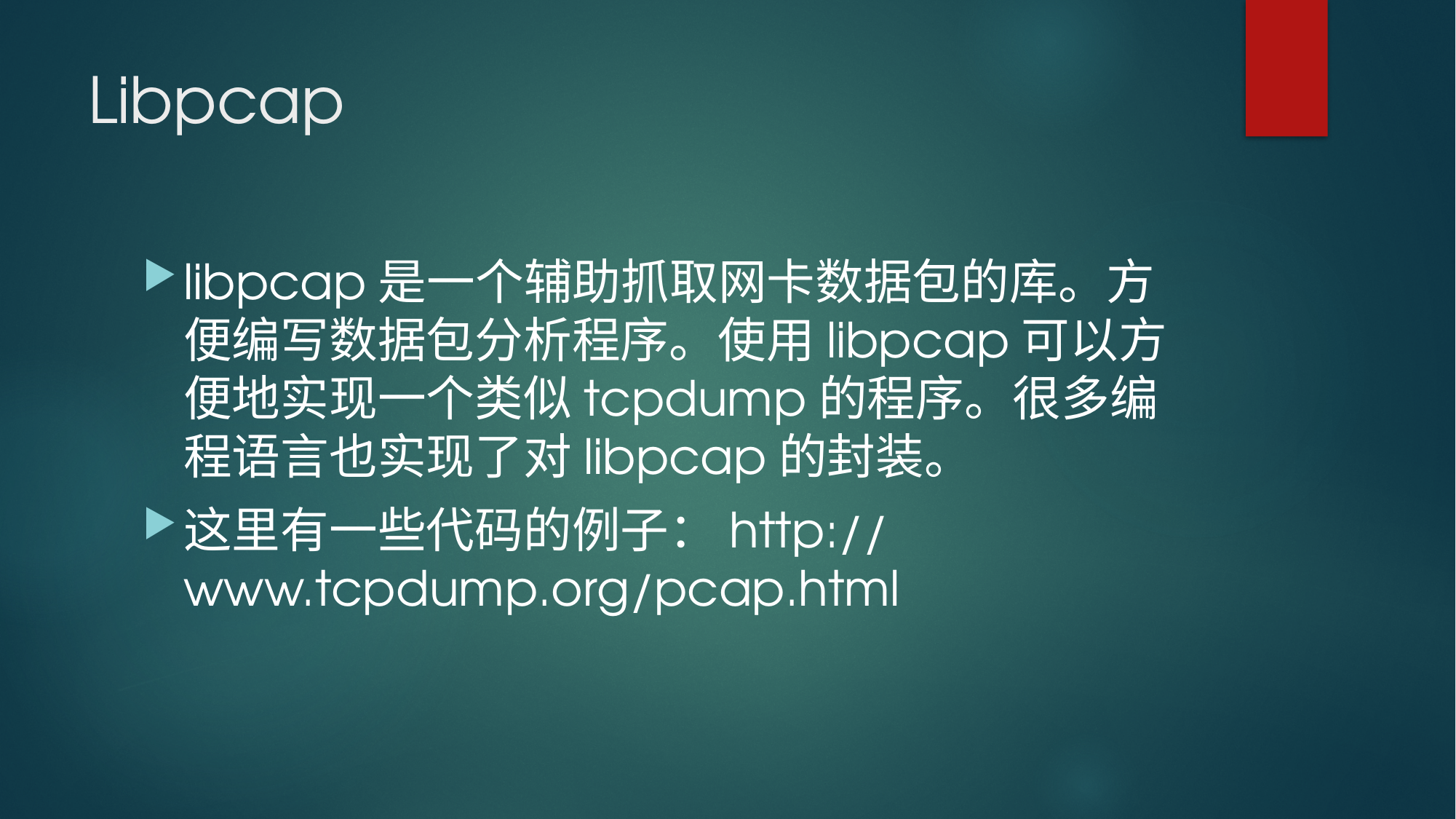

# Libpcap
libpcap是一个辅助抓取网卡数据包的库。方便编写数据包分析程序。使用libpcap可以方便地实现一个类似tcpdump的程序。很多编程语言也实现了对libpcap的封装。
这里有一些代码的例子：http://www.tcpdump.org/pcap.html